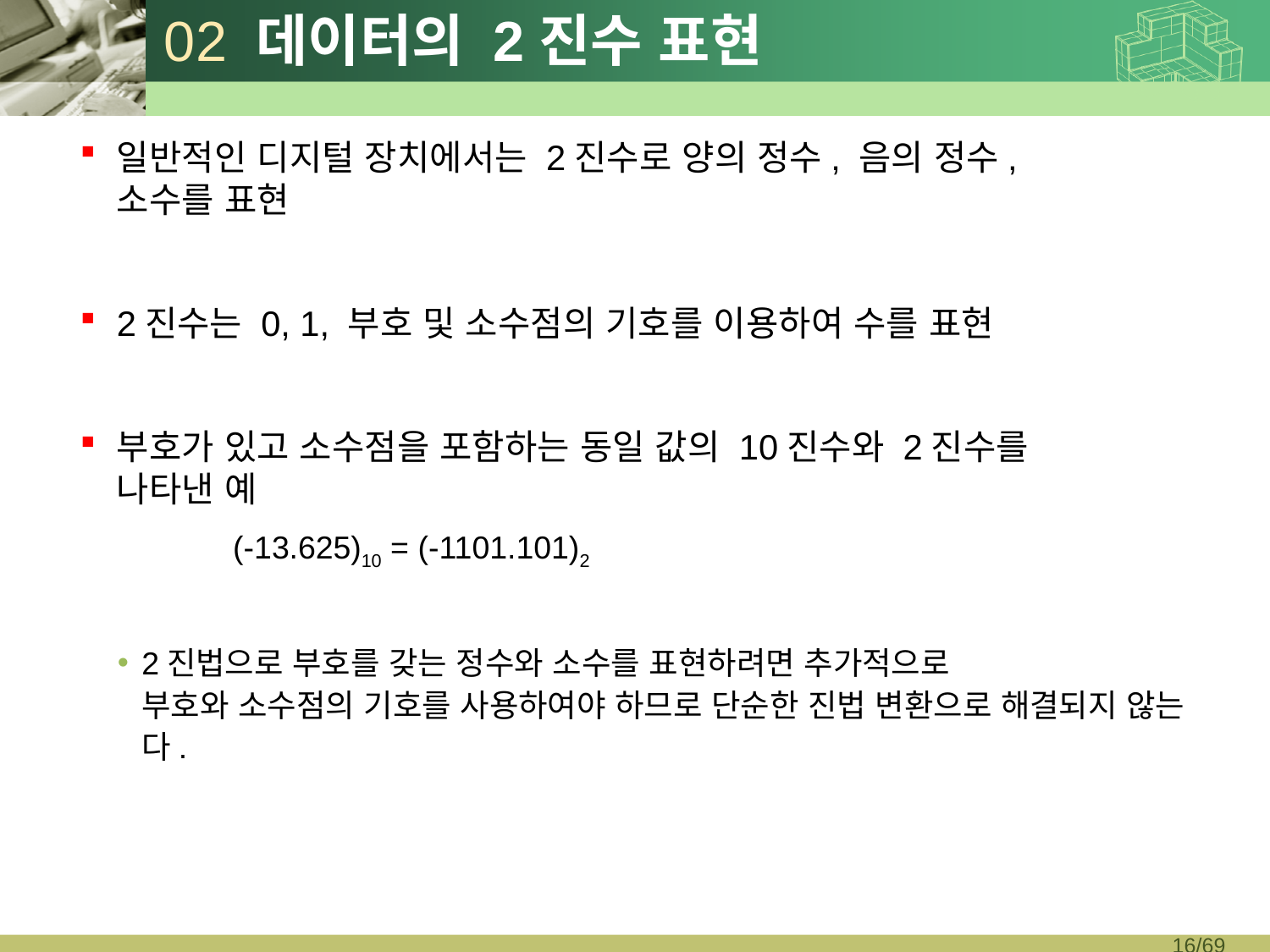

# 02 데이터의 2진수 표현
일반적인 디지털 장치에서는 2진수로 양의 정수, 음의 정수,
소수를 표현

2진수는 0, 1, 부호 및 소수점의 기호를 이용하여 수를 표현

부호가 있고 소수점을 포함하는 동일 값의 10진수와 2진수를
나타낸 예
             (-13.625)10 = (-1101.101)2

2진법으로 부호를 갖는 정수와 소수를 표현하려면 추가적으로
부호와 소수점의 기호를 사용하여야 하므로 단순한 진법 변환으로 해결되지 않는다.